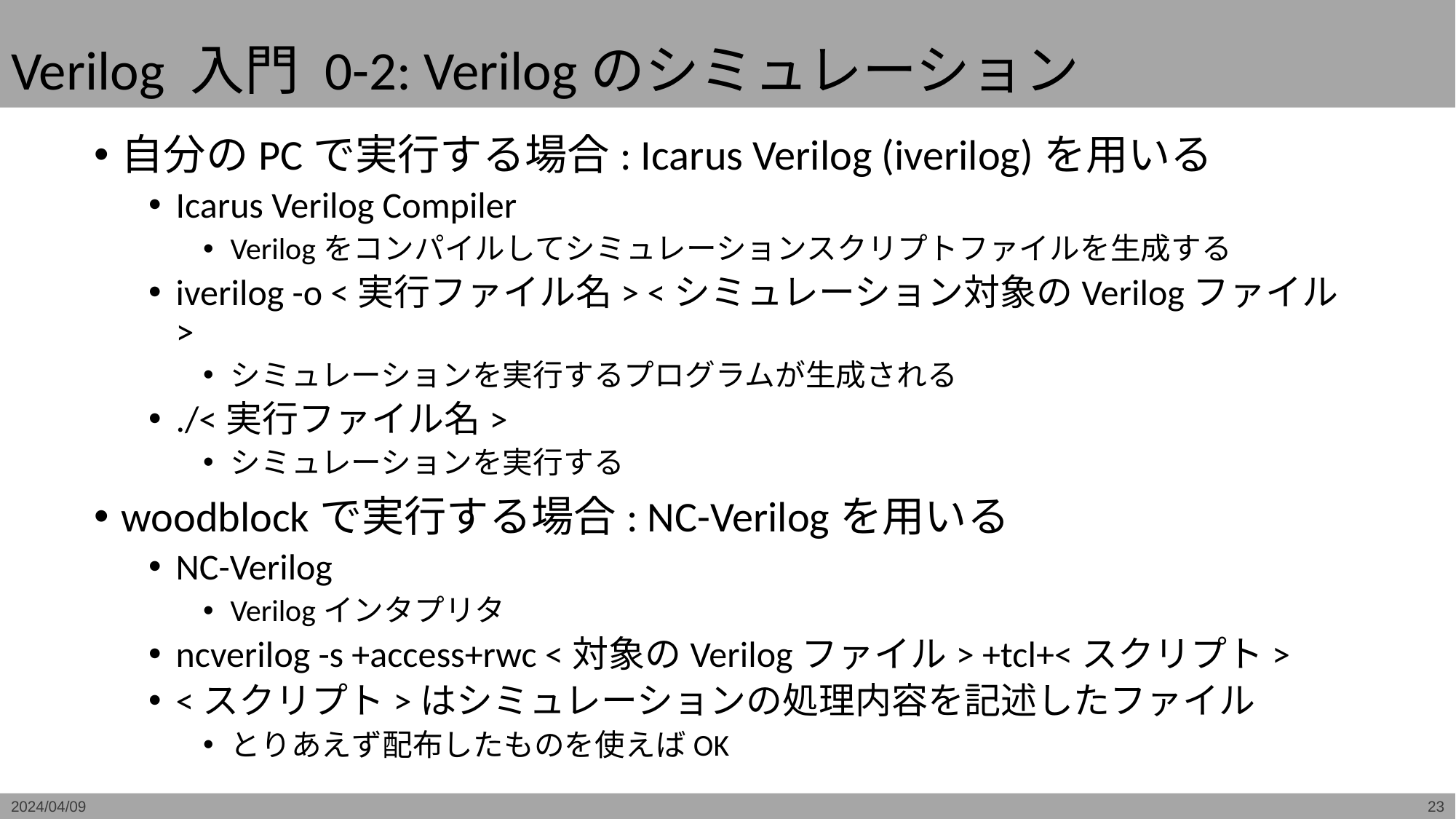

# Verilog 入門 0-2: Verilogのシミュレーション
自分のPCで実行する場合: Icarus Verilog (iverilog)を用いる
Icarus Verilog Compiler
Verilogをコンパイルしてシミュレーションスクリプトファイルを生成する
iverilog -o <実行ファイル名> <シミュレーション対象のVerilogファイル>
シミュレーションを実行するプログラムが生成される
./<実行ファイル名>
シミュレーションを実行する
woodblockで実行する場合: NC-Verilogを用いる
NC-Verilog
Verilogインタプリタ
ncverilog -s +access+rwc <対象のVerilogファイル> +tcl+<スクリプト>
<スクリプト>はシミュレーションの処理内容を記述したファイル
とりあえず配布したものを使えばOK

2024/04/09
23